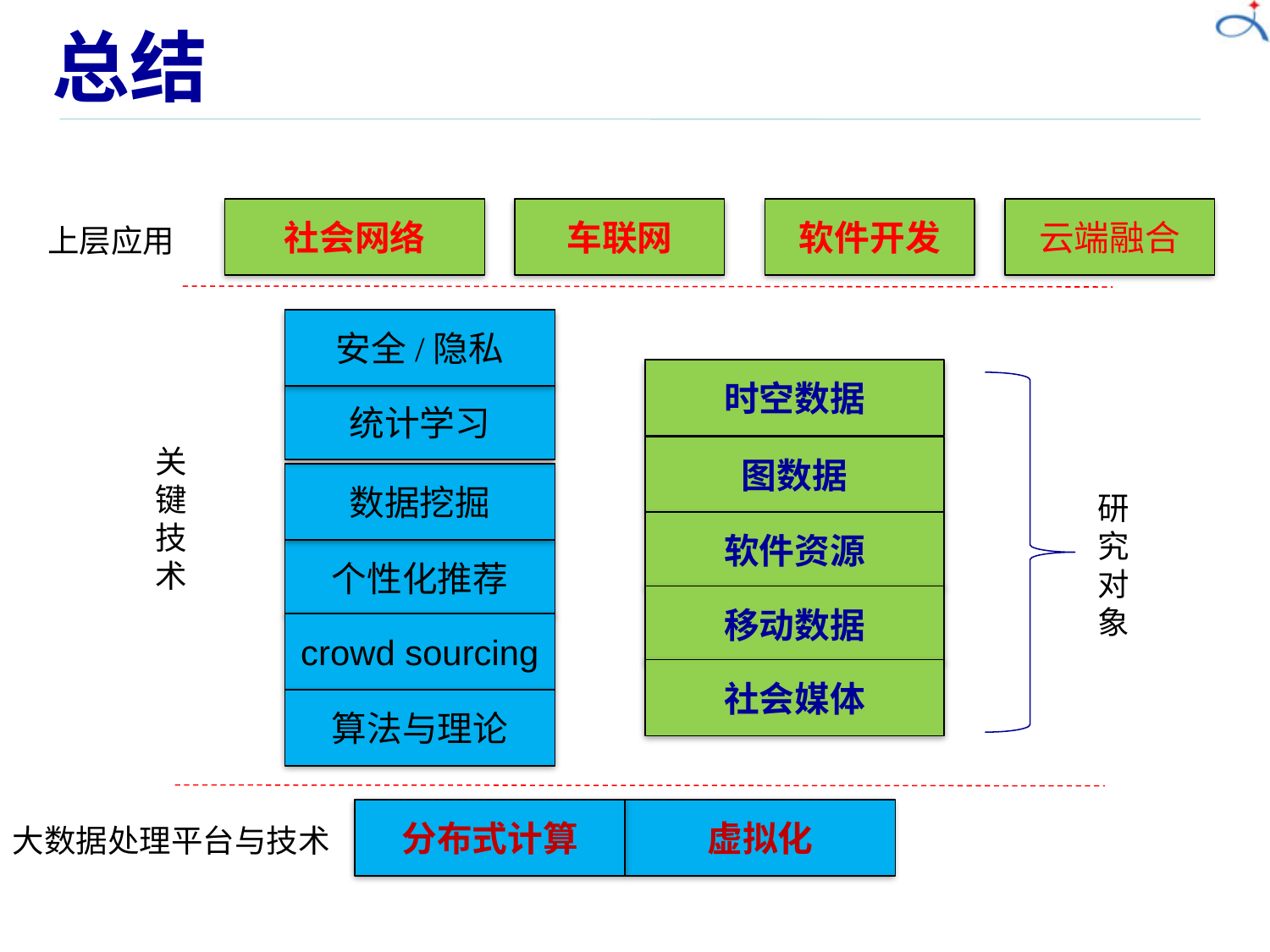

# 总结
社会网络
车联网
软件开发
云端融合
上层应用
安全/隐私
时空数据

统计学习
关键技术
图数据
数据挖掘
研究对象
软件资源
个性化推荐
移动数据
crowd sourcing
社会媒体
算法与理论
分布式计算
虚拟化
大数据处理平台与技术